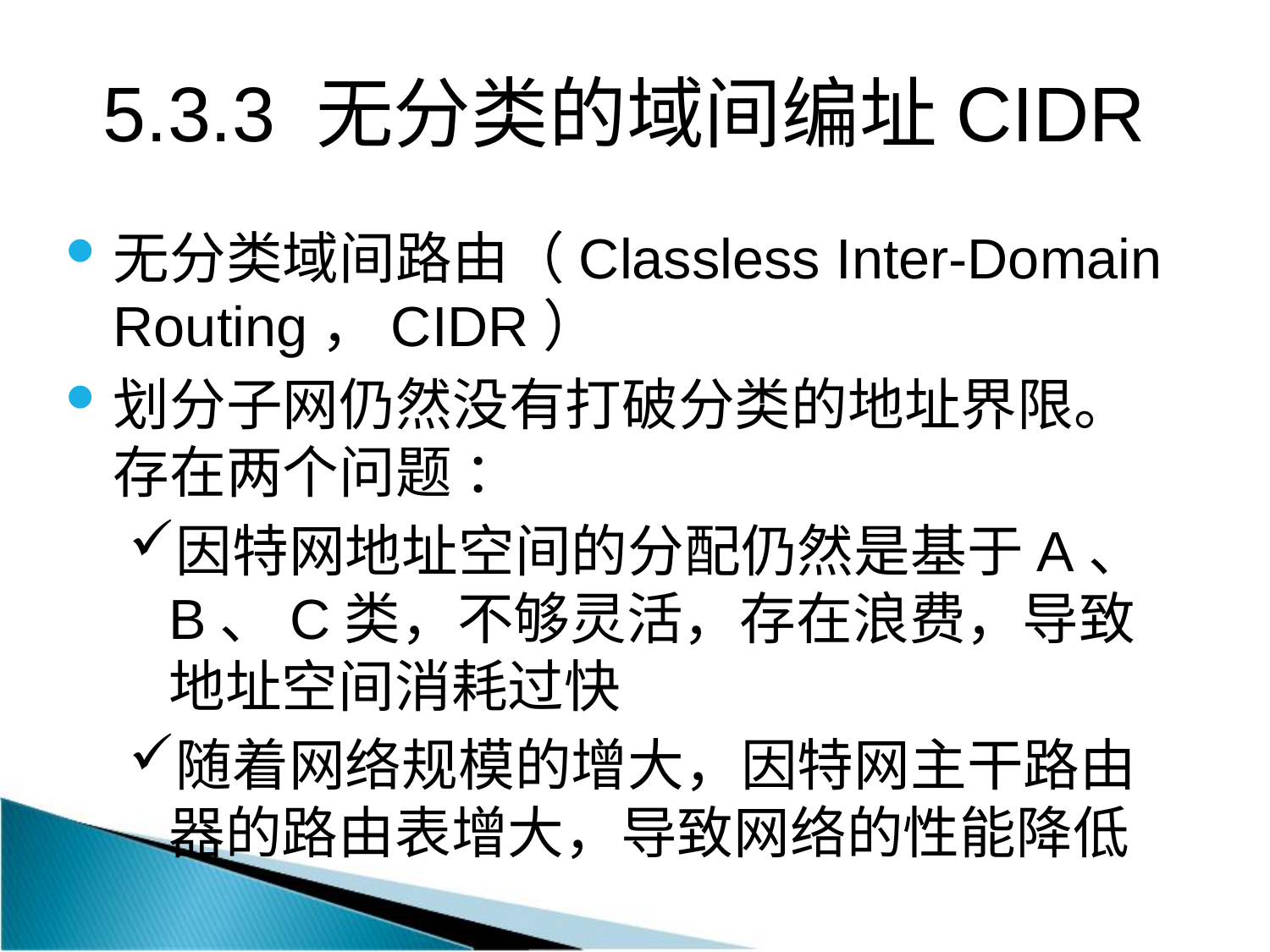

# 5.3.3 无分类的域间编址CIDR
无分类域间路由（Classless Inter-Domain Routing，CIDR）
划分子网仍然没有打破分类的地址界限。存在两个问题 ：
因特网地址空间的分配仍然是基于A、B、C类，不够灵活，存在浪费，导致地址空间消耗过快
随着网络规模的增大，因特网主干路由器的路由表增大，导致网络的性能降低